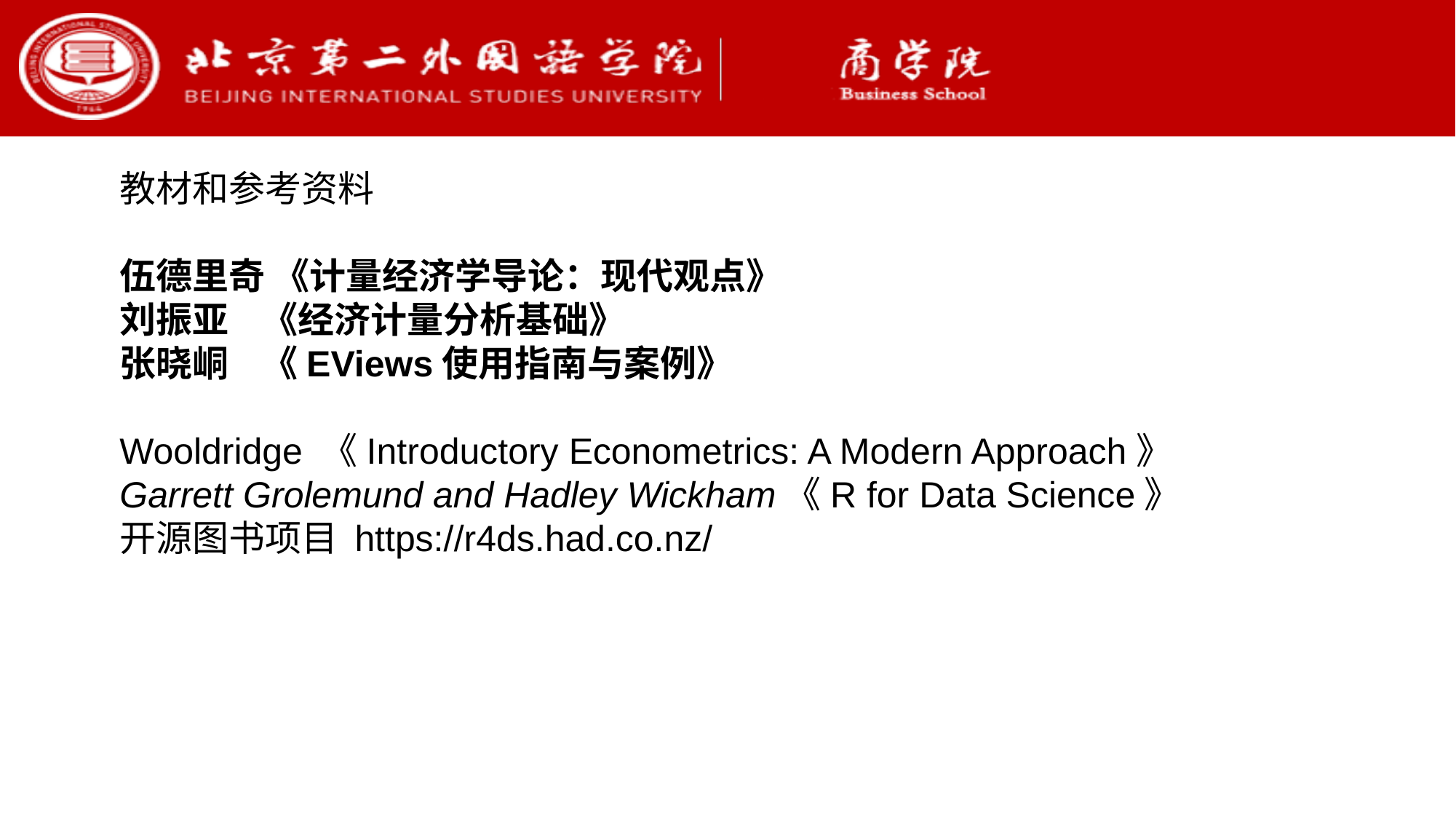

教材和参考资料

伍德里奇 《计量经济学导论：现代观点》
刘振亚    《经济计量分析基础》
张晓峒    《EViews使用指南与案例》

Wooldridge 《Introductory Econometrics: A Modern Approach》
Garrett Grolemund and Hadley Wickham《R for Data Science》
开源图书项目 https://r4ds.had.co.nz/